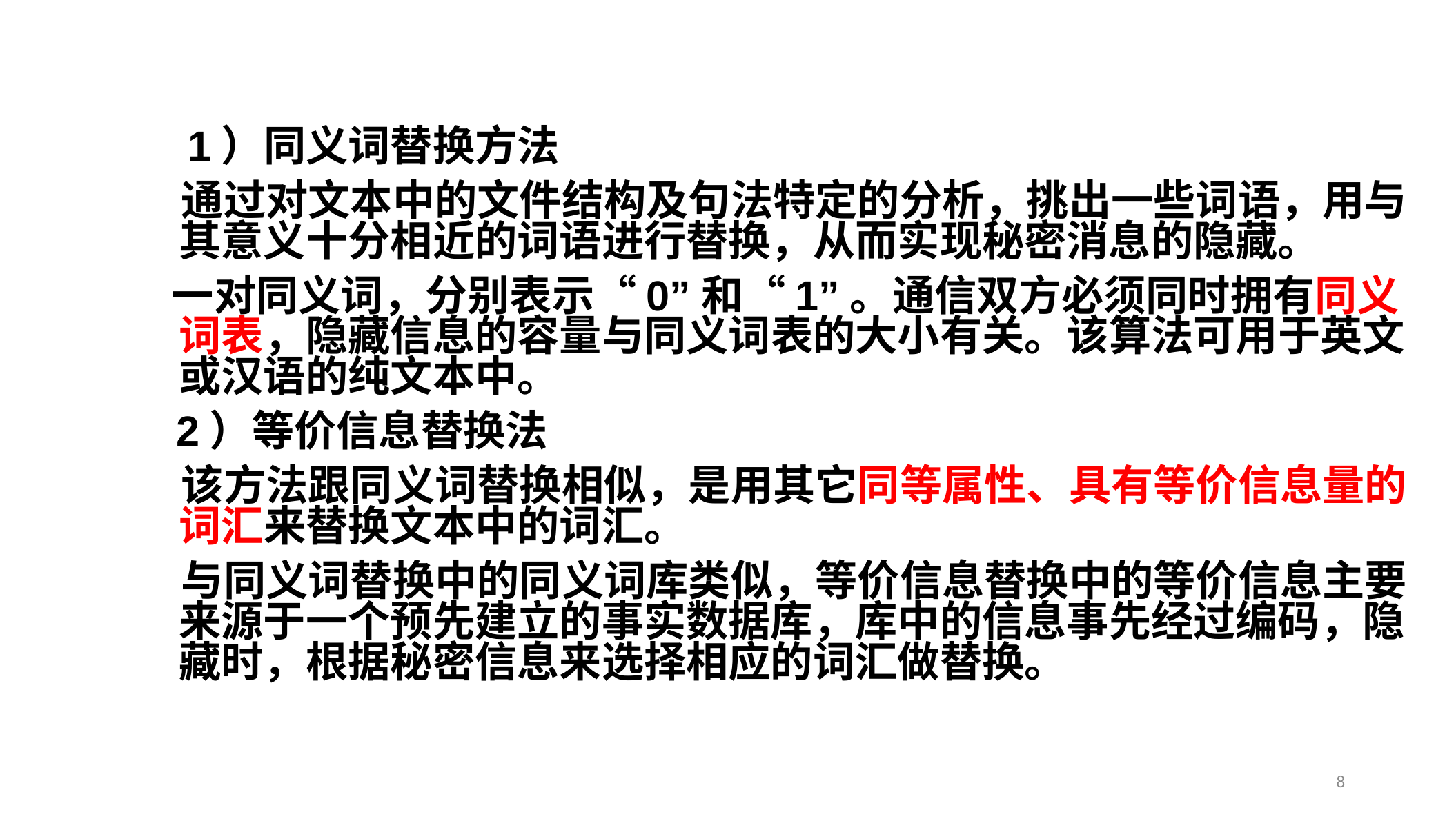

1）同义词替换方法
        通过对文本中的文件结构及句法特定的分析，挑出一些词语，用与其意义十分相近的词语进行替换，从而实现秘密消息的隐藏。
       一对同义词，分别表示“0”和“1”。通信双方必须同时拥有同义词表，隐藏信息的容量与同义词表的大小有关。该算法可用于英文或汉语的纯文本中。
       2）等价信息替换法
        该方法跟同义词替换相似，是用其它同等属性、具有等价信息量的词汇来替换文本中的词汇。
        与同义词替换中的同义词库类似，等价信息替换中的等价信息主要来源于一个预先建立的事实数据库，库中的信息事先经过编码，隐藏时，根据秘密信息来选择相应的词汇做替换。
8